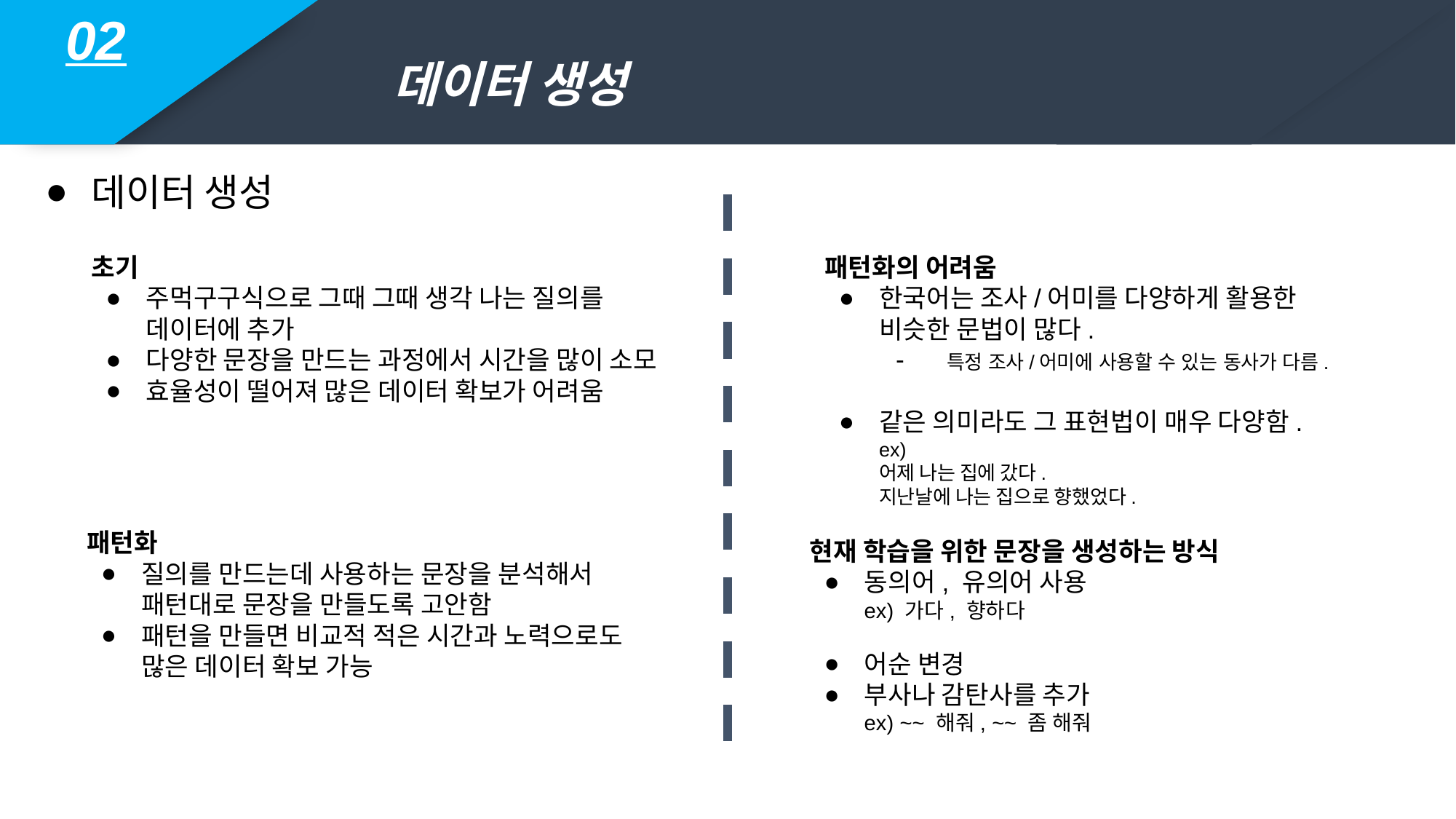

데이터 생성

02
데이터 생성
초기
주먹구구식으로 그때 그때 생각 나는 질의를 데이터에 추가
다양한 문장을 만드는 과정에서 시간을 많이 소모
효율성이 떨어져 많은 데이터 확보가 어려움
패턴화의 어려움
한국어는 조사/어미를 다양하게 활용한 비슷한 문법이 많다.
 특정 조사/어미에 사용할 수 있는 동사가 다름.

같은 의미라도 그 표현법이 매우 다양함.
ex)
어제 나는 집에 갔다.
지난날에 나는 집으로 향했었다.
패턴화
질의를 만드는데 사용하는 문장을 분석해서 패턴대로 문장을 만들도록 고안함
패턴을 만들면 비교적 적은 시간과 노력으로도 많은 데이터 확보 가능

현재 학습을 위한 문장을 생성하는 방식
동의어, 유의어 사용
ex) 가다, 향하다

어순 변경
부사나 감탄사를 추가
ex) ~~ 해줘, ~~ 좀 해줘